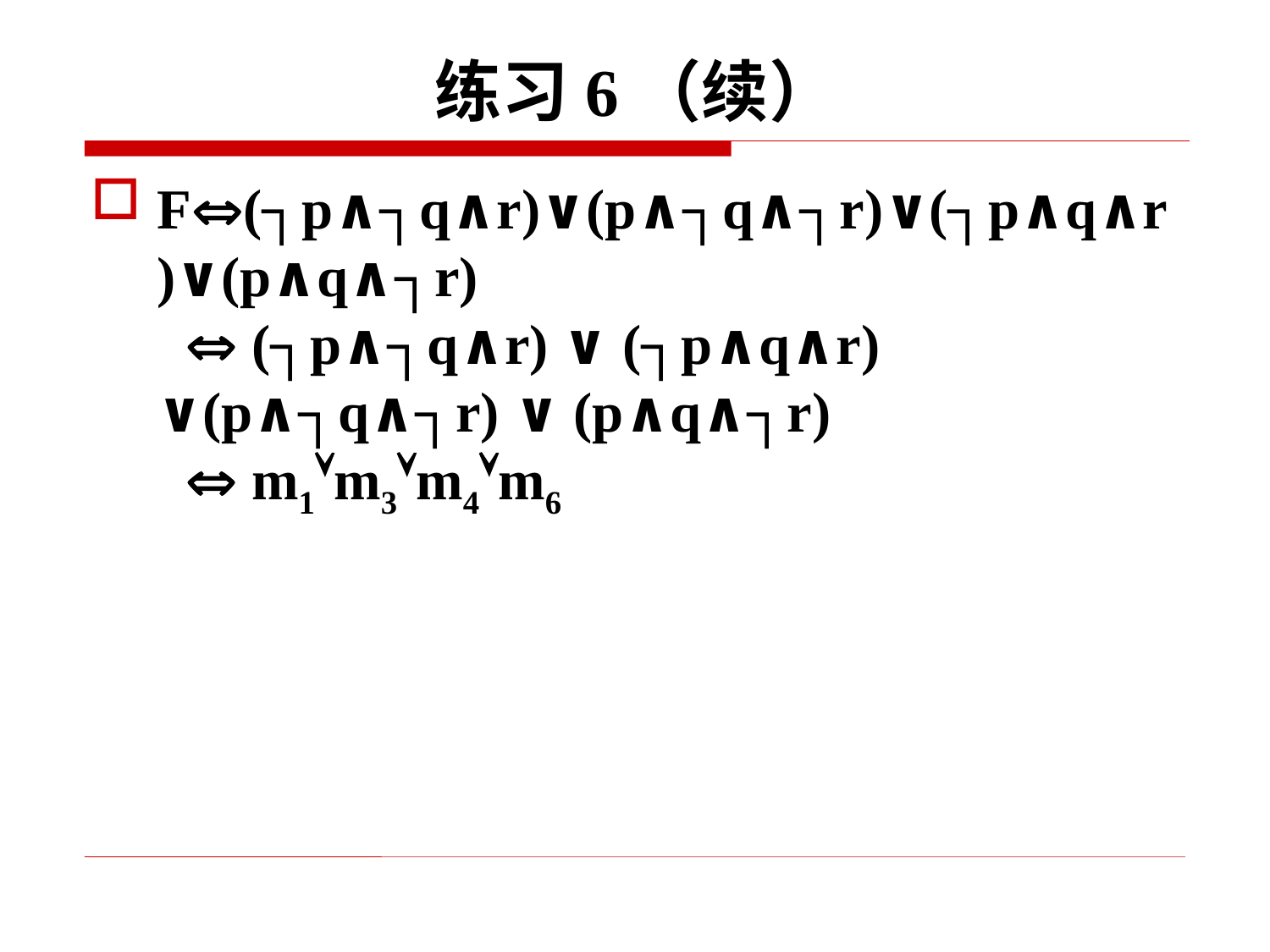

# 练习6（续）
F⇔(┐p∧┐q∧r)∨(p∧┐q∧┐r)∨(┐p∧q∧r)∨(p∧q∧┐r)
  ⇔ (┐p∧┐q∧r) ∨ (┐p∧q∧r) ∨(p∧┐q∧┐r) ∨ (p∧q∧┐r)
  ⇔ m1∨m3∨m4∨m6